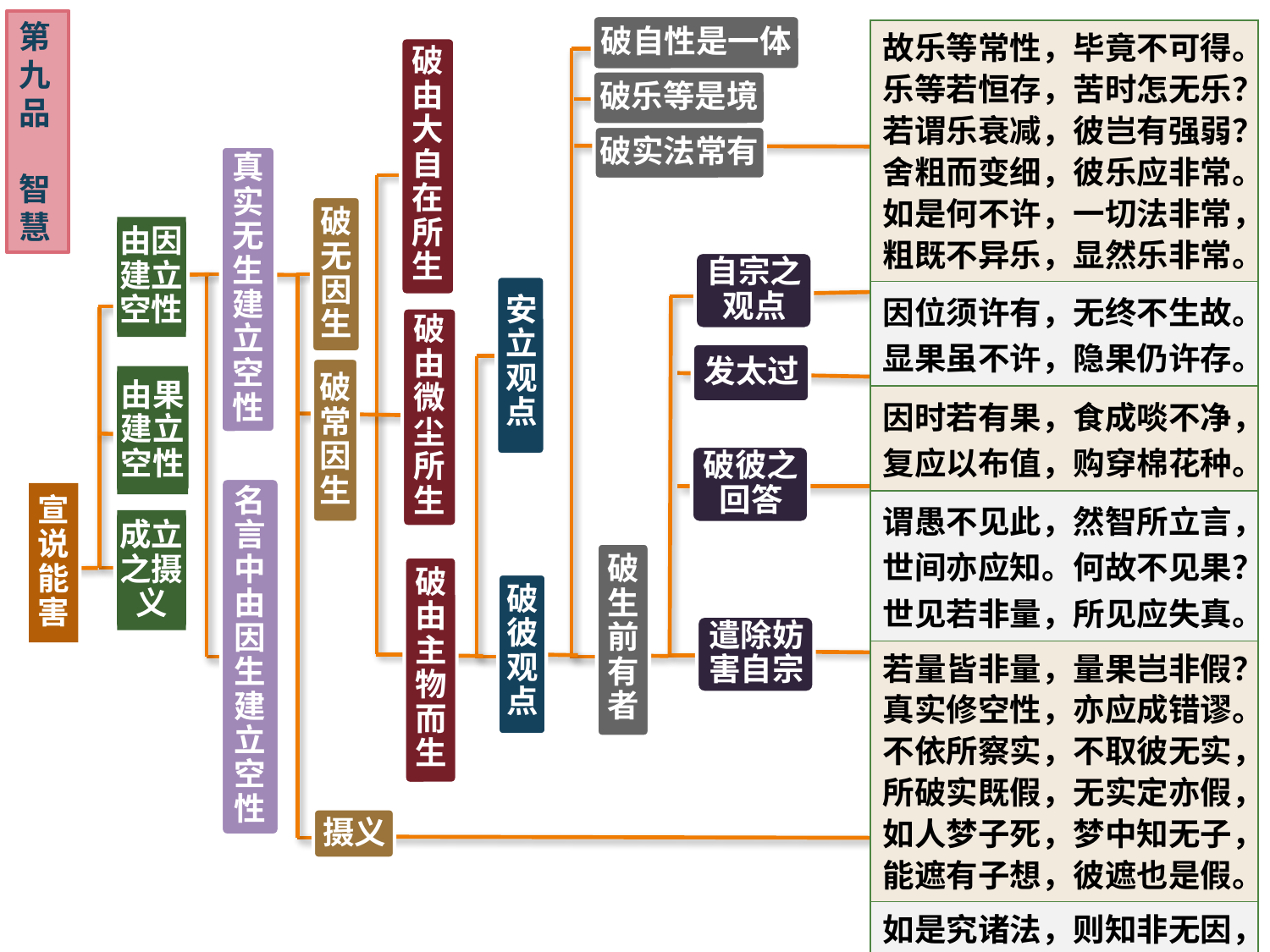

第九品

智慧

破自性是一体
| 故乐等常性，毕竟不可得。乐等若恒存，苦时怎无乐？若谓乐衰减，彼岂有强弱？舍粗而变细，彼乐应非常。如是何不许，一切法非常，粗既不异乐，显然乐非常。 |
| --- |
| 因位须许有，无终不生故。显果虽不许，隐果仍许存。 |
| 因时若有果，食成啖不净，复应以布值，购穿棉花种。 |
| 谓愚不见此，然智所立言，世间亦应知。何故不见果？世见若非量，所见应失真。 |
| 若量皆非量，量果岂非假？真实修空性，亦应成错谬。不依所察实，不取彼无实，所破实既假，无实定亦假，如人梦子死，梦中知无子，能遮有子想，彼遮也是假。 |
| 如是究诸法，则知非无因，亦非住各别，合集诸因缘，亦非从他来，非住非趋行。愚痴所执谛，何异幻化物？ |
破由大自在所生

破乐等是境

破实法常有
真实无生建立空性

破无因生

由因建立空性

自宗之观点

安立观点
破由微尘所生

发太过

破常因生

由果建立空性

破彼之回答
名言中由因生建立空性

宣说能害

成立之摄义

破生前有者
破由主物而生

破彼观点

遣除妨害自宗

摄义